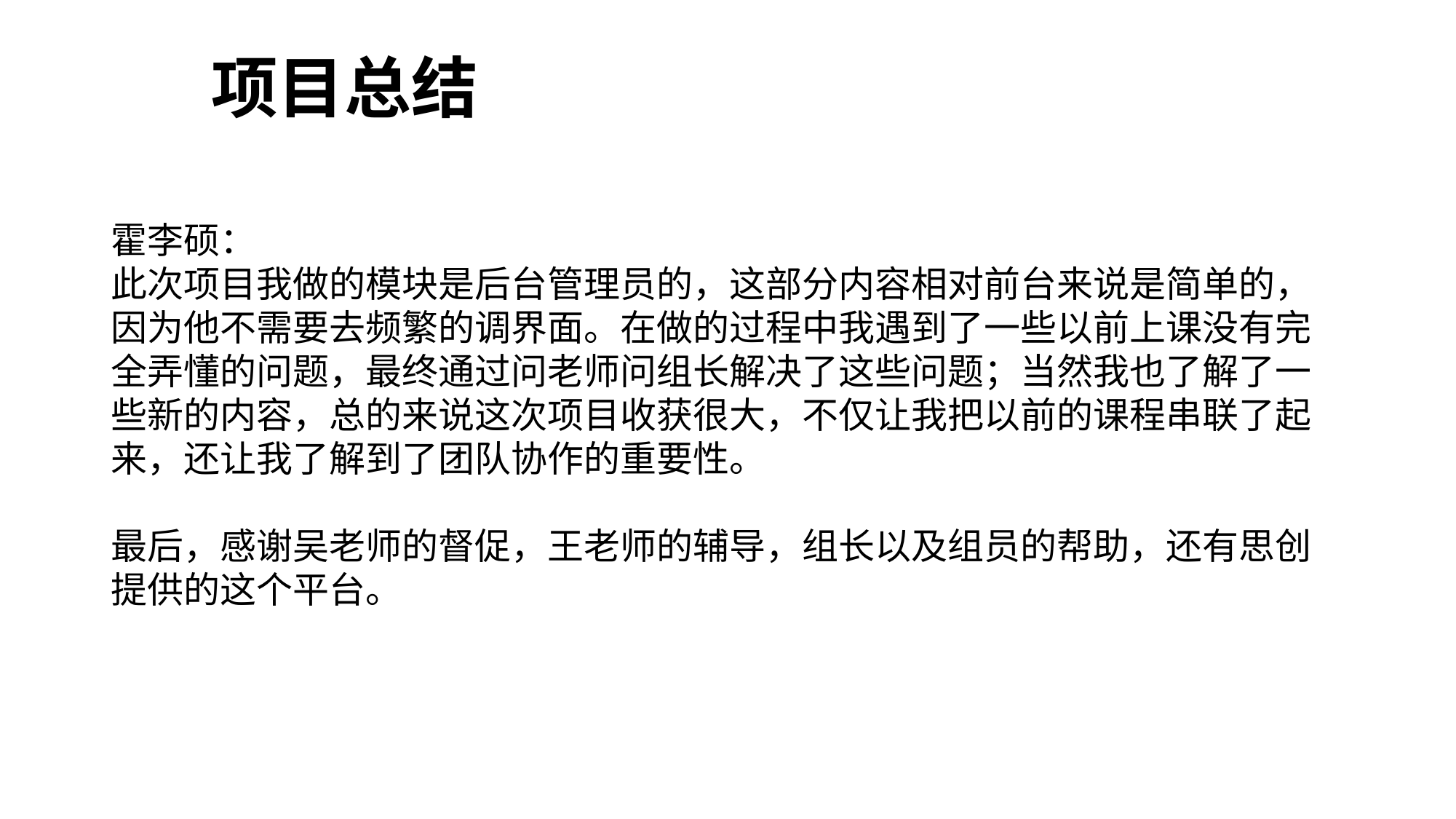

项目总结
霍李硕：
此次项目我做的模块是后台管理员的，这部分内容相对前台来说是简单的，因为他不需要去频繁的调界面。在做的过程中我遇到了一些以前上课没有完全弄懂的问题，最终通过问老师问组长解决了这些问题；当然我也了解了一些新的内容，总的来说这次项目收获很大，不仅让我把以前的课程串联了起来，还让我了解到了团队协作的重要性。

最后，感谢吴老师的督促，王老师的辅导，组长以及组员的帮助，还有思创提供的这个平台。